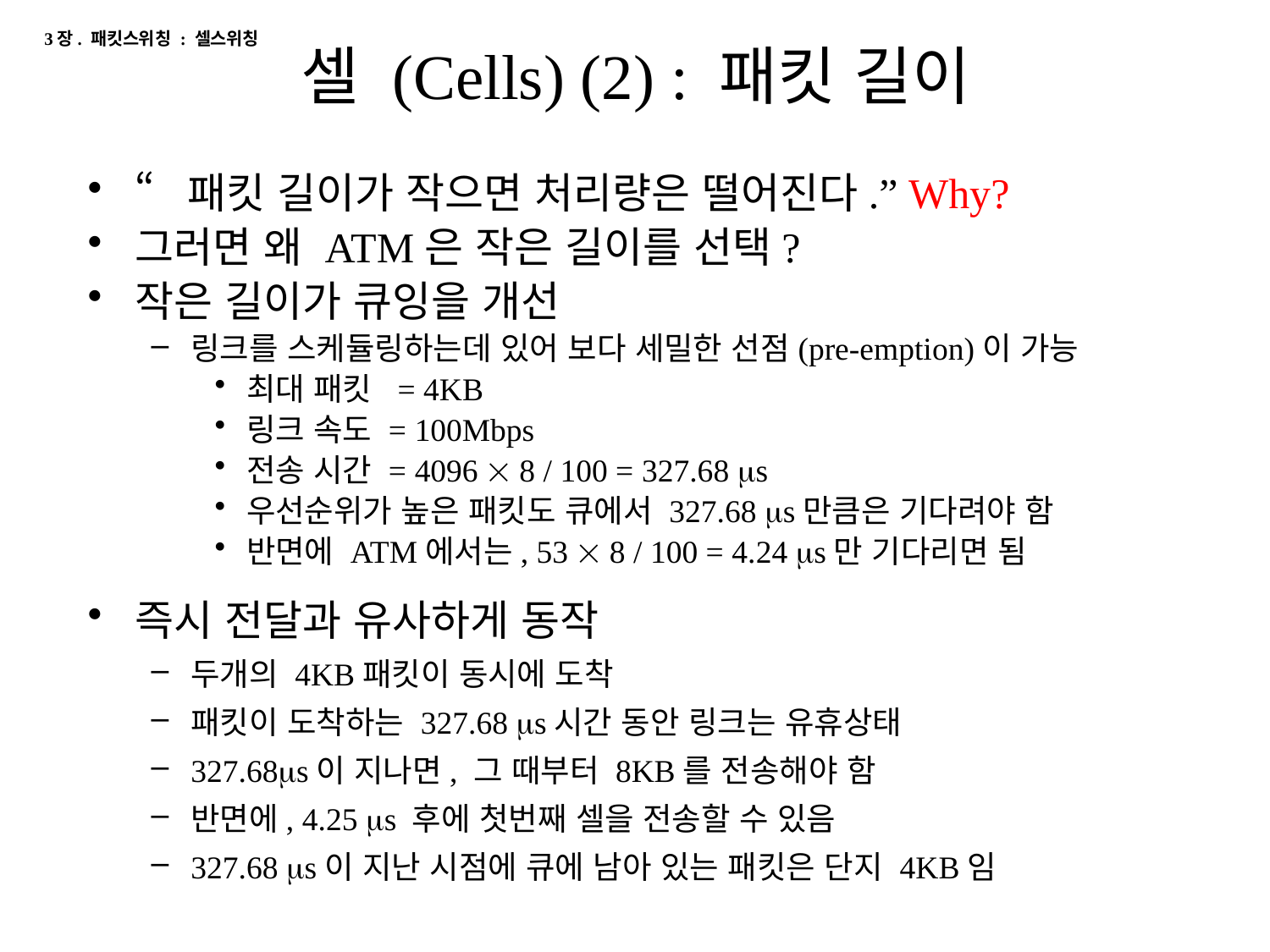

3장. 패킷스위칭 : 셀스위칭
# 셀 (Cells) (2) : 패킷 길이
“패킷 길이가 작으면 처리량은 떨어진다.” Why?
그러면 왜 ATM은 작은 길이를 선택?
작은 길이가 큐잉을 개선
링크를 스케듈링하는데 있어 보다 세밀한 선점(pre-emption)이 가능
최대 패킷  = 4KB
링크 속도 = 100Mbps
전송 시간 = 4096 × 8 / 100 = 327.68 μs
우선순위가 높은 패킷도 큐에서 327.68 μs만큼은 기다려야 함
반면에 ATM에서는, 53 × 8 / 100 = 4.24 μs만 기다리면 됨
즉시 전달과 유사하게 동작
두개의 4KB패킷이 동시에 도착
패킷이 도착하는 327.68 μs시간 동안 링크는 유휴상태
327.68μs이 지나면, 그 때부터 8KB를 전송해야 함
반면에, 4.25 μs 후에 첫번째 셀을 전송할 수 있음
327.68 μs이 지난 시점에 큐에 남아 있는 패킷은 단지 4KB임